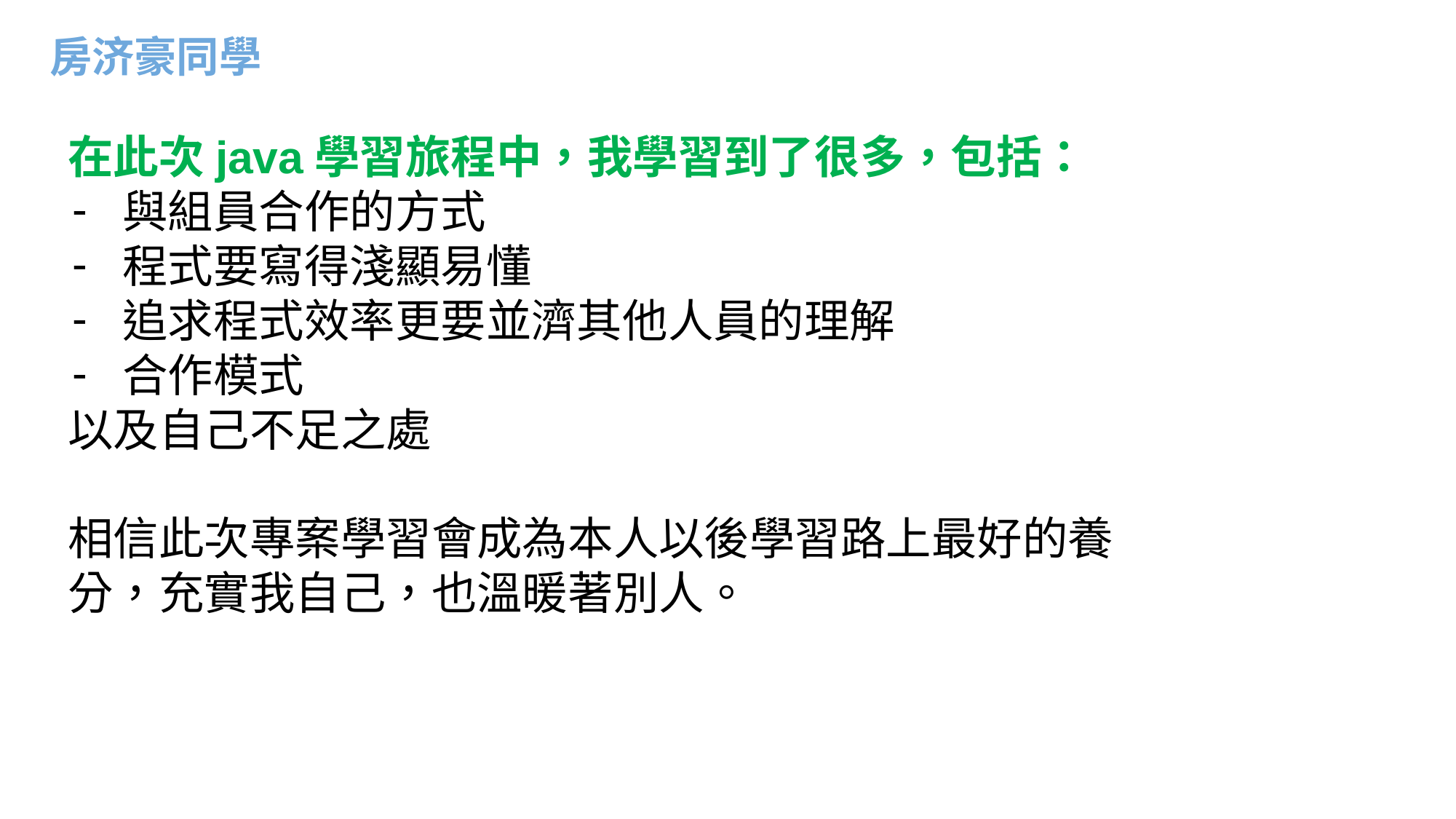

房济豪同學
在此次java學習旅程中，我學習到了很多，包括：
與組員合作的方式
程式要寫得淺顯易懂
追求程式效率更要並濟其他人員的理解
合作模式
以及自己不足之處

相信此次專案學習會成為本人以後學習路上最好的養分，充實我自己，也溫暖著別人。